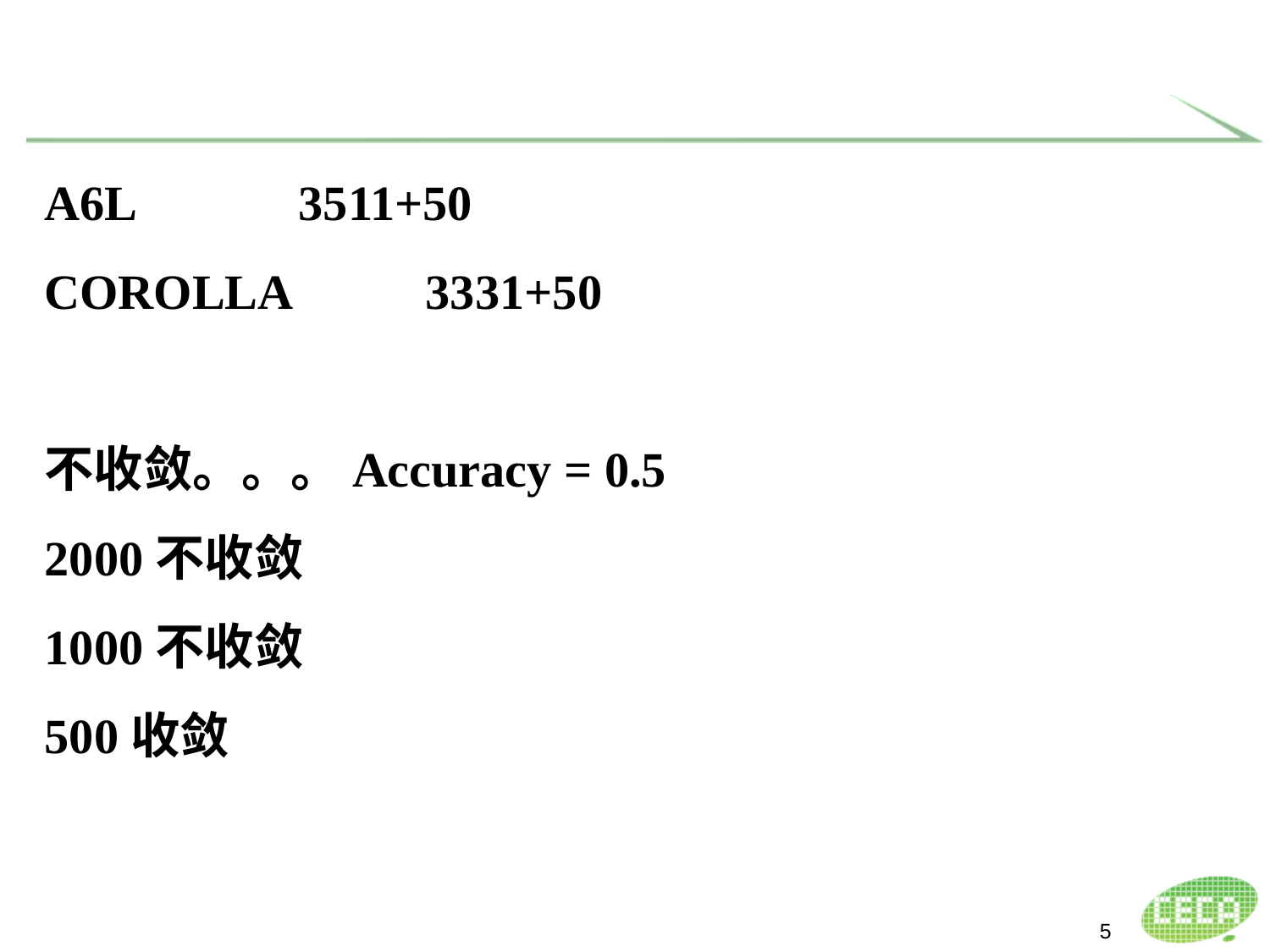

#
A6L		3511+50
COROLLA 	3331+50

不收敛。。。Accuracy = 0.5
2000不收敛
1000不收敛
500收敛